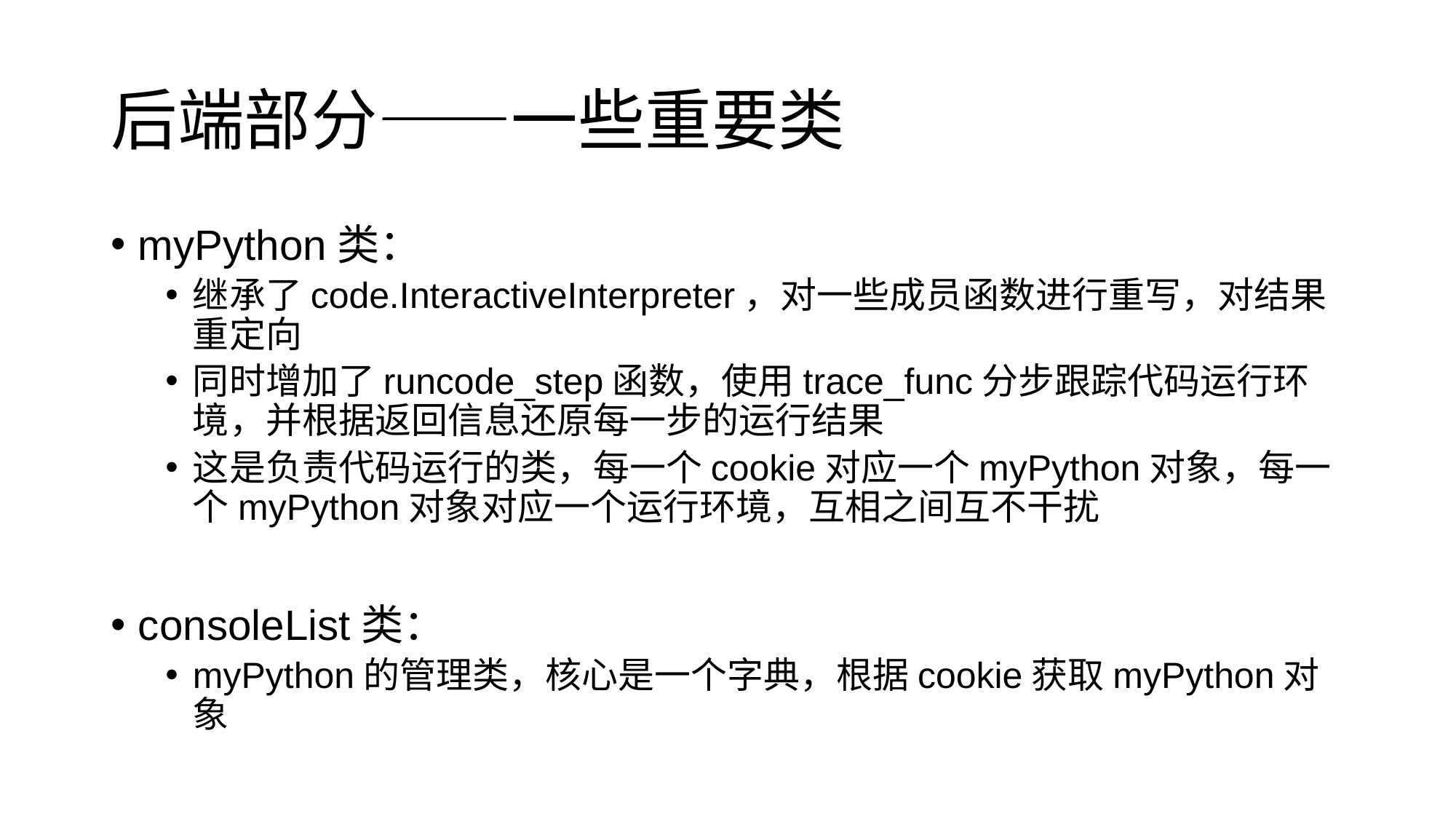

# 后端部分——一些重要类
myPython类：
继承了code.InteractiveInterpreter，对一些成员函数进行重写，对结果重定向
同时增加了runcode_step函数，使用trace_func分步跟踪代码运行环境，并根据返回信息还原每一步的运行结果
这是负责代码运行的类，每一个cookie对应一个myPython对象，每一个myPython对象对应一个运行环境，互相之间互不干扰

consoleList类：
myPython的管理类，核心是一个字典，根据cookie获取myPython对象